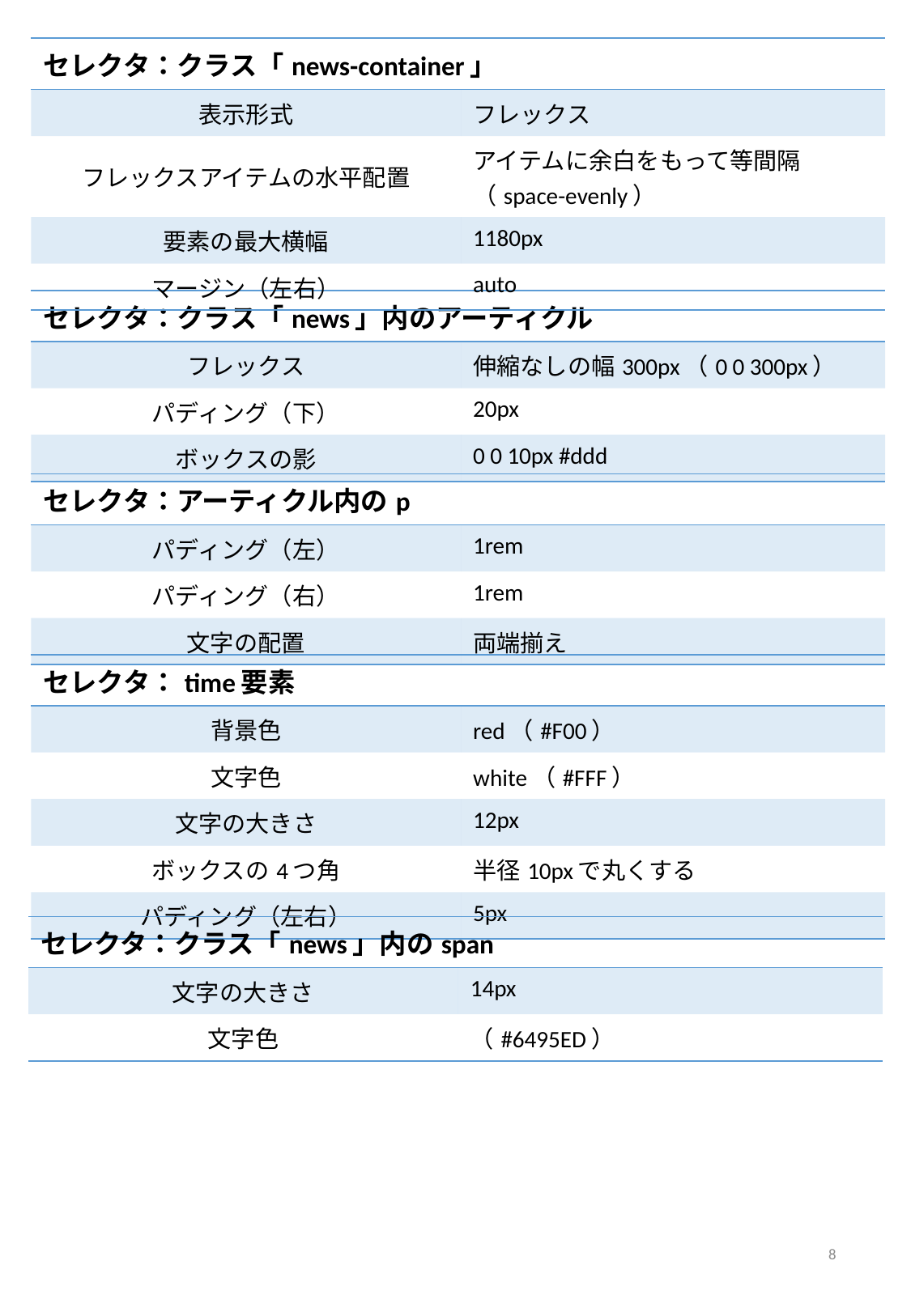

| セレクタ：クラス「news-container」 |  |
| --- | --- |
| 表示形式 | フレックス |
| フレックスアイテムの水平配置 | アイテムに余白をもって等間隔 （space-evenly） |
| 要素の最大横幅 | 1180px |
| マージン（左右） | auto |
| セレクタ：クラス「news」内のアーティクル |  |
| --- | --- |
| フレックス | 伸縮なしの幅300px（0 0 300px） |
| パディング（下） | 20px |
| ボックスの影 | 0 0 10px #ddd |
| セレクタ：アーティクル内のp |  |
| --- | --- |
| パディング（左） | 1rem |
| パディング（右） | 1rem |
| 文字の配置 | 両端揃え |
| セレクタ：time要素 |  |
| --- | --- |
| 背景色 | red（#F00） |
| 文字色 | white（#FFF） |
| 文字の大きさ | 12px |
| ボックスの4つ角 | 半径10pxで丸くする |
| パディング（左右） | 5px |
| セレクタ：クラス「news」内のspan |  |
| --- | --- |
| 文字の大きさ | 14px |
| 文字色 | （#6495ED） |
8